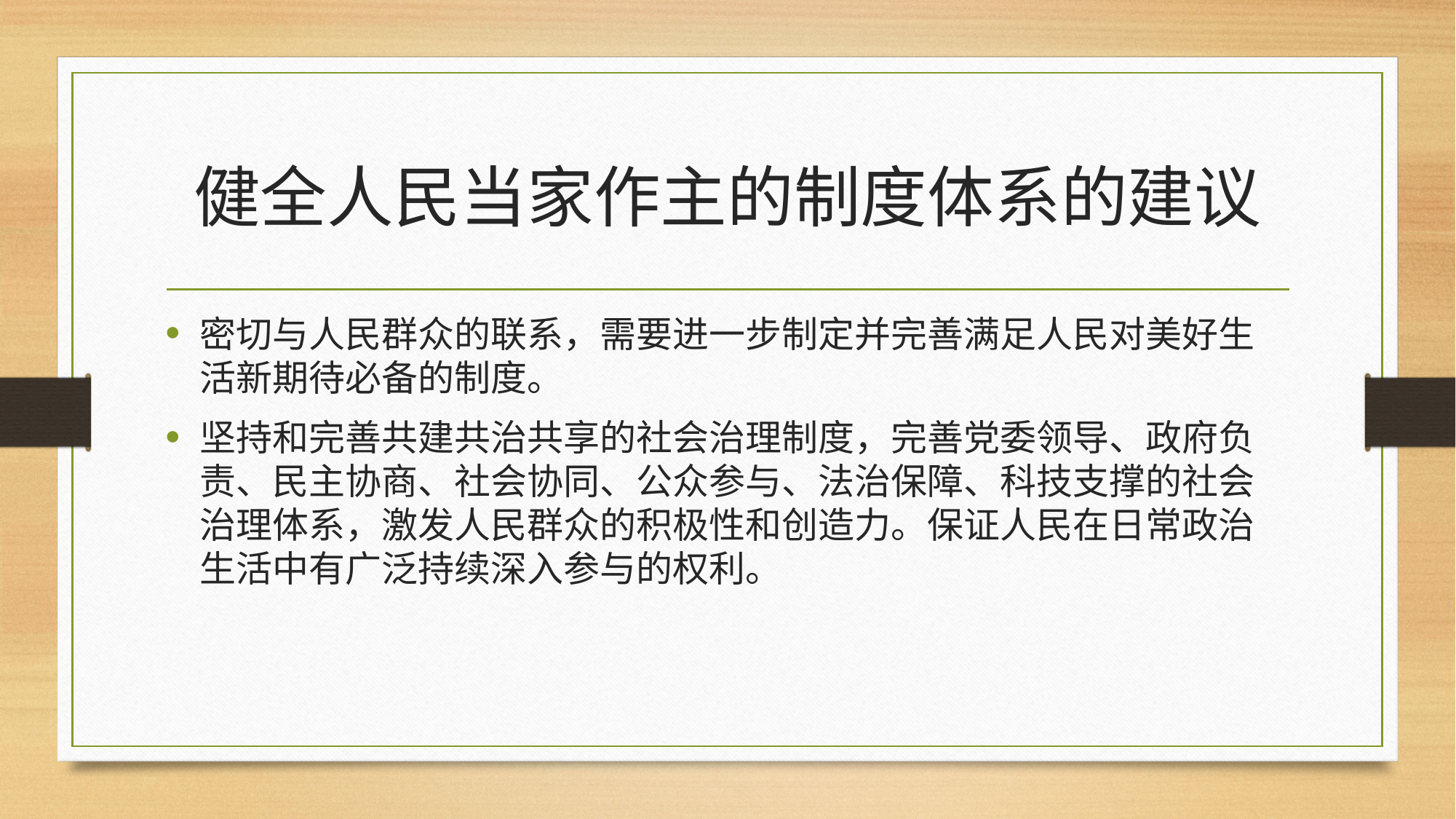

# 健全人民当家作主的制度体系的建议
密切与人民群众的联系，需要进一步制定并完善满足人民对美好生活新期待必备的制度。
坚持和完善共建共治共享的社会治理制度，完善党委领导、政府负责、民主协商、社会协同、公众参与、法治保障、科技支撑的社会治理体系，激发人民群众的积极性和创造力。保证人民在日常政治生活中有广泛持续深入参与的权利。